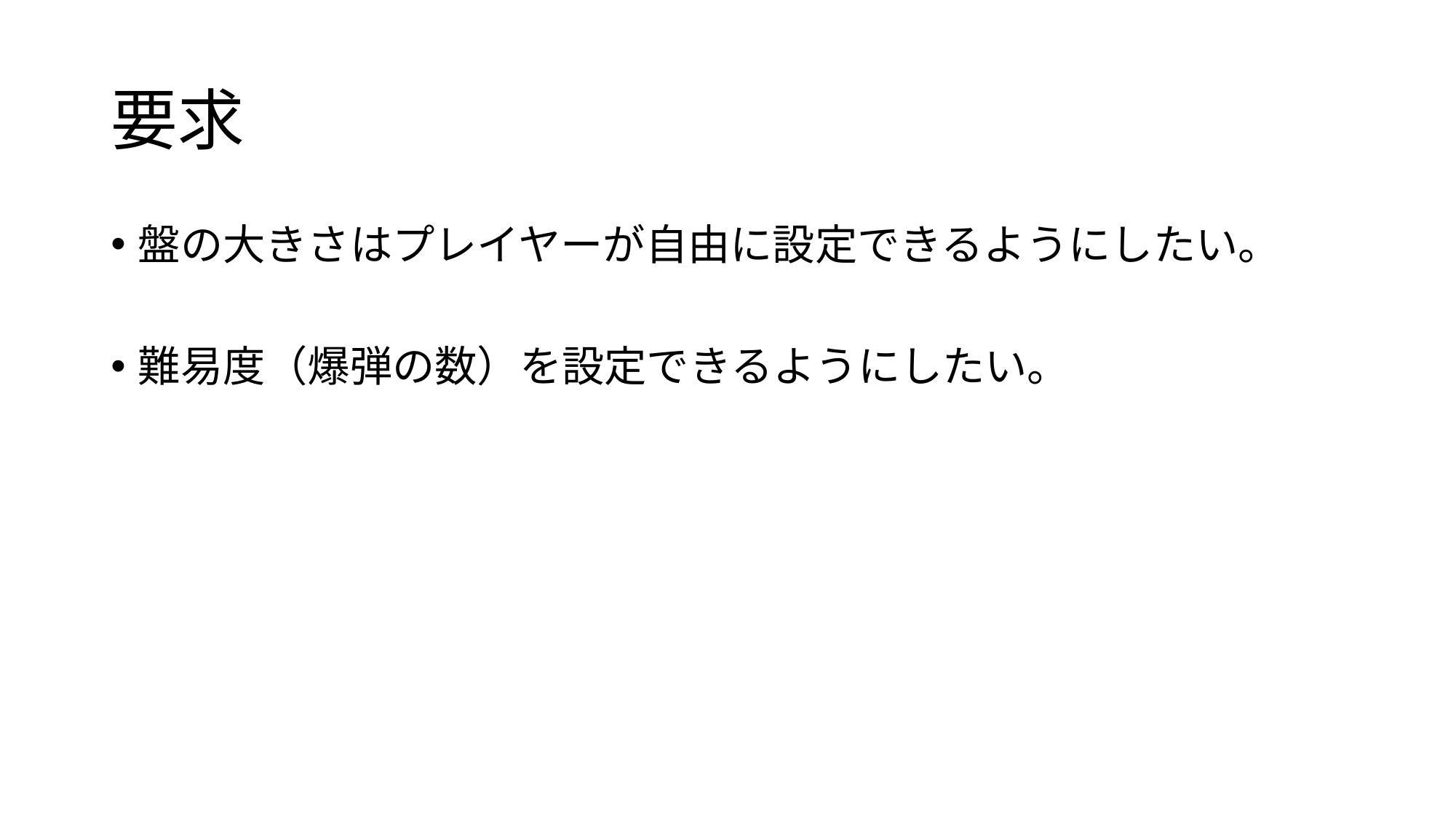

# 要求
盤の大きさはプレイヤーが自由に設定できるようにしたい。

難易度（爆弾の数）を設定できるようにしたい。